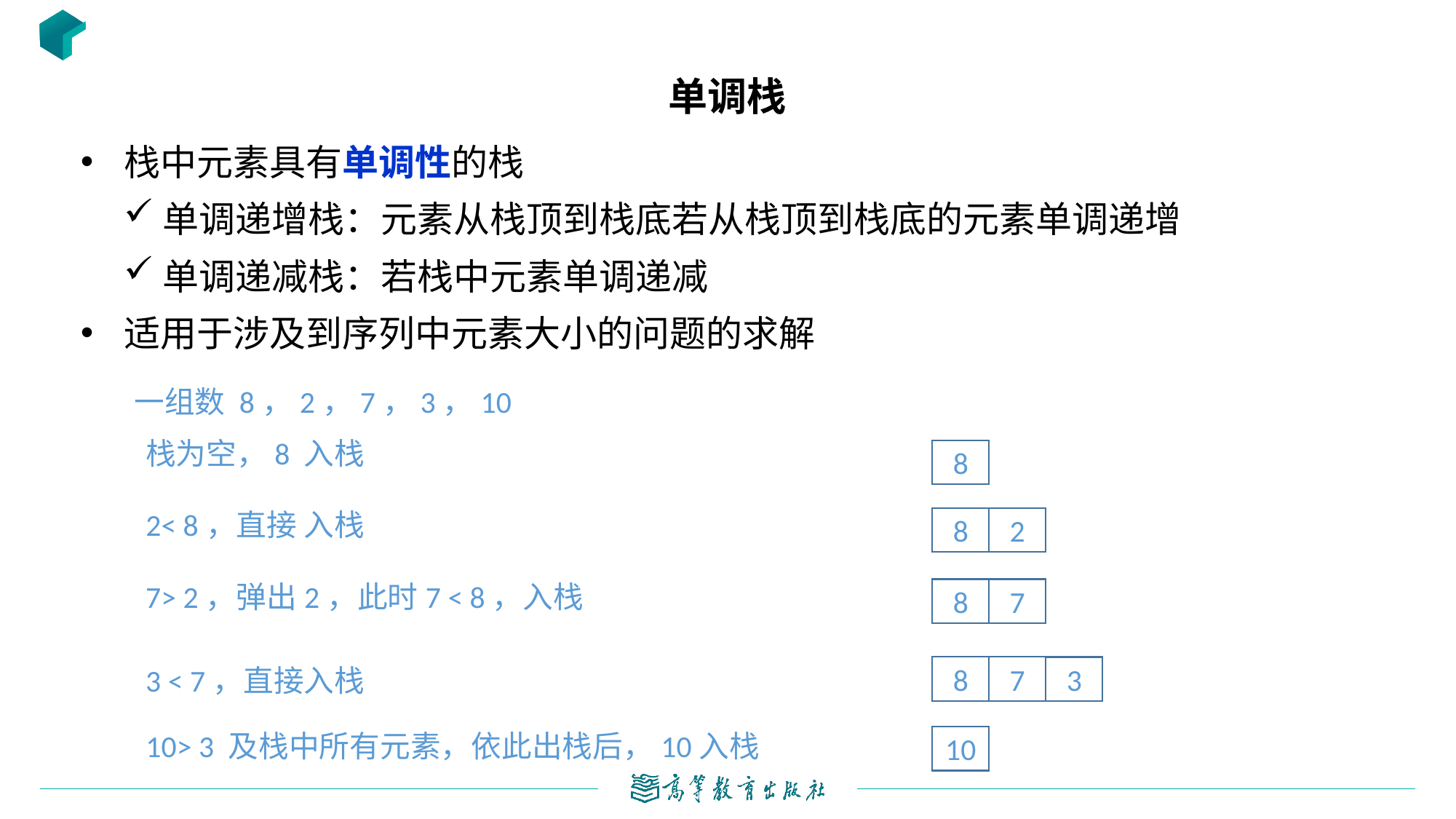

# 单调栈
栈中元素具有单调性的栈
单调递增栈：元素从栈顶到栈底若从栈顶到栈底的元素单调递增
单调递减栈：若栈中元素单调递减
适用于涉及到序列中元素大小的问题的求解

一组数 8，2，7，3，10
栈为空，8 入栈
8
2< 8，直接 入栈
8
2
7> 2，弹出2，此时7 < 8，入栈
8
7
3 < 7，直接入栈
8
7
3
10> 3 及栈中所有元素，依此出栈后，10入栈
10